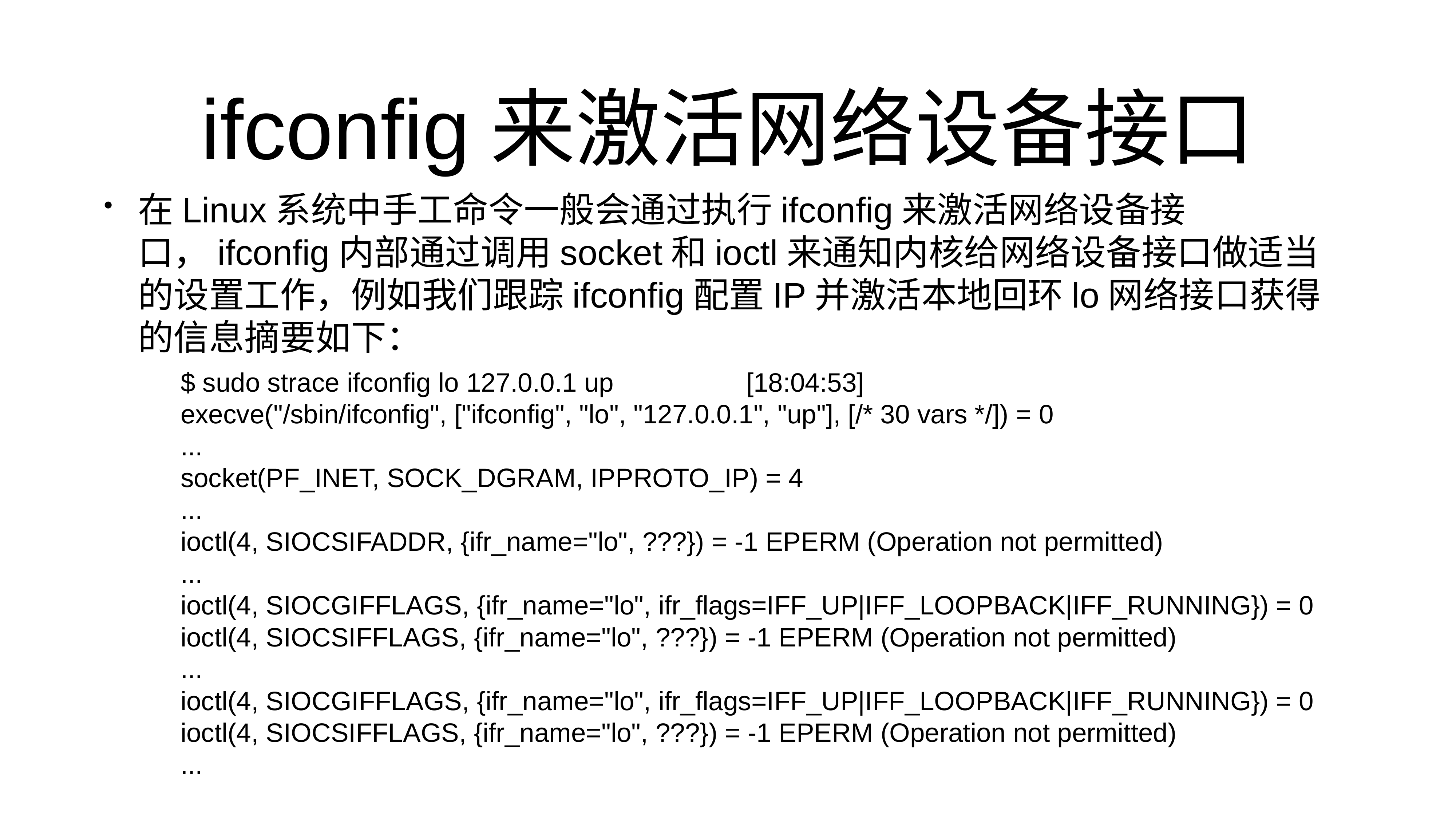

# ifconfig来激活网络设备接口
在Linux系统中手工命令一般会通过执行ifconfig来激活网络设备接口，ifconfig内部通过调用socket和ioctl来通知内核给网络设备接口做适当的设置工作，例如我们跟踪ifconfig配置IP并激活本地回环lo网络接口获得的信息摘要如下：
$ sudo strace ifconfig lo 127.0.0.1 up                  [18:04:53]
execve("/sbin/ifconfig", ["ifconfig", "lo", "127.0.0.1", "up"], [/* 30 vars */]) = 0
...
socket(PF_INET, SOCK_DGRAM, IPPROTO_IP) = 4
...
ioctl(4, SIOCSIFADDR, {ifr_name="lo", ???}) = -1 EPERM (Operation not permitted)
...
ioctl(4, SIOCGIFFLAGS, {ifr_name="lo", ifr_flags=IFF_UP|IFF_LOOPBACK|IFF_RUNNING}) = 0
ioctl(4, SIOCSIFFLAGS, {ifr_name="lo", ???}) = -1 EPERM (Operation not permitted)
...
ioctl(4, SIOCGIFFLAGS, {ifr_name="lo", ifr_flags=IFF_UP|IFF_LOOPBACK|IFF_RUNNING}) = 0
ioctl(4, SIOCSIFFLAGS, {ifr_name="lo", ???}) = -1 EPERM (Operation not permitted)
...